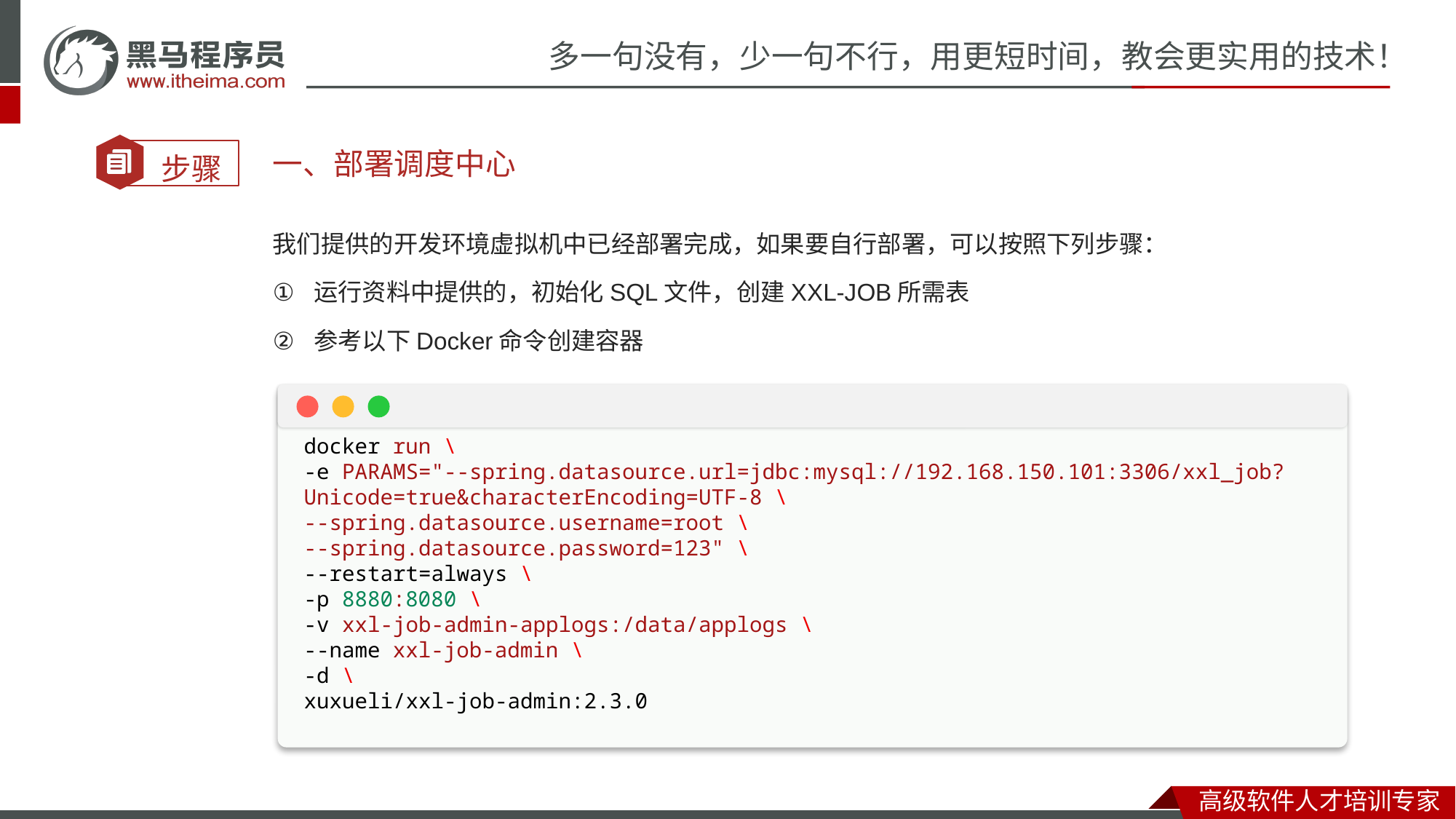

一、部署调度中心
我们提供的开发环境虚拟机中已经部署完成，如果要自行部署，可以按照下列步骤：
运行资料中提供的，初始化SQL文件，创建XXL-JOB所需表
参考以下Docker命令创建容器

docker run \
-e PARAMS="--spring.datasource.url=jdbc:mysql://192.168.150.101:3306/xxl_job?Unicode=true&characterEncoding=UTF-8 \
--spring.datasource.username=root \
--spring.datasource.password=123" \
--restart=always \
-p 8880:8080 \
-v xxl-job-admin-applogs:/data/applogs \
--name xxl-job-admin \
-d \
xuxueli/xxl-job-admin:2.3.0